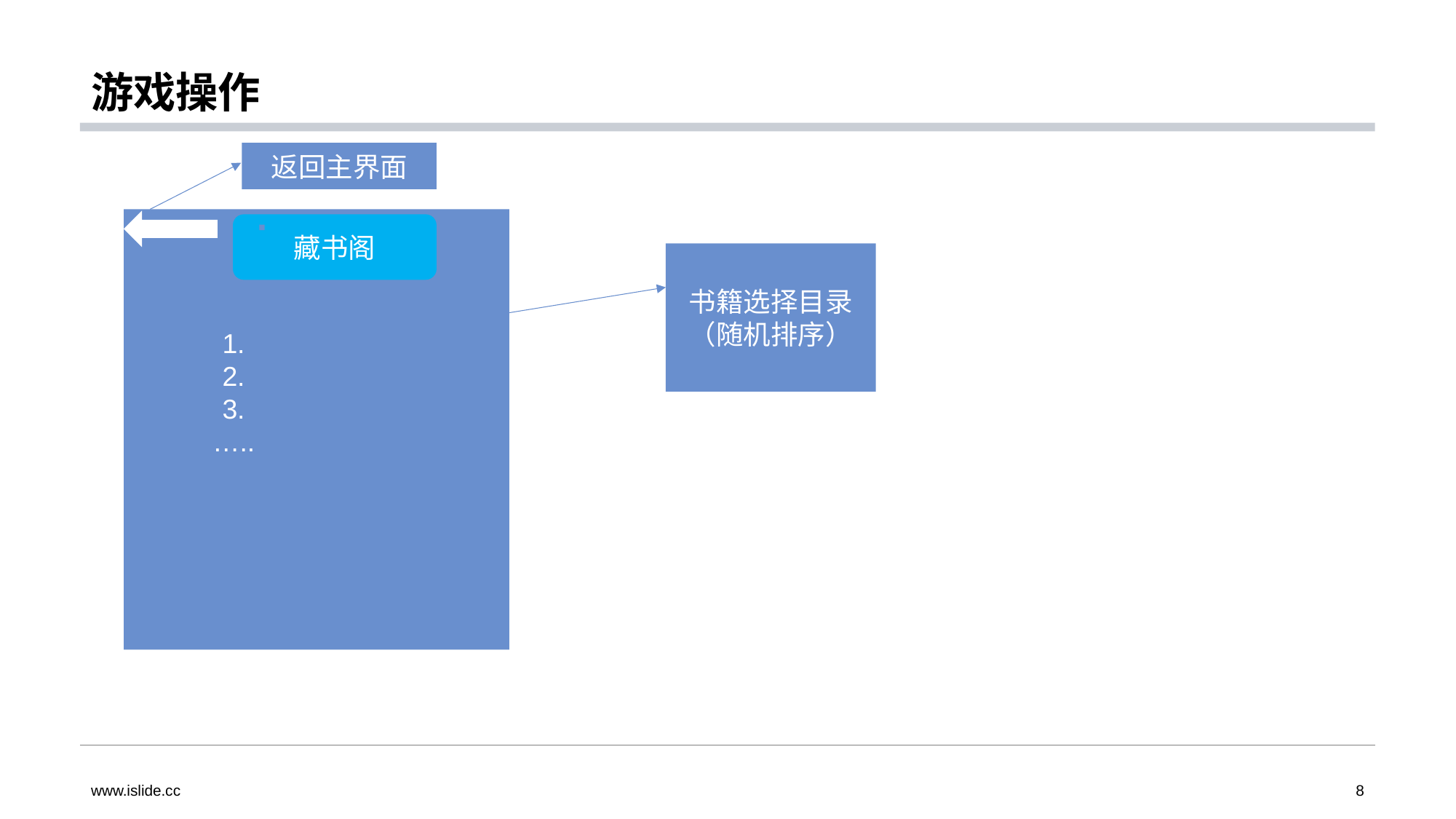

# 游戏操作
返回主界面

藏书阁

书籍选择目录
（随机排序）
1.
2.
3.
…..
www.islide.cc
8